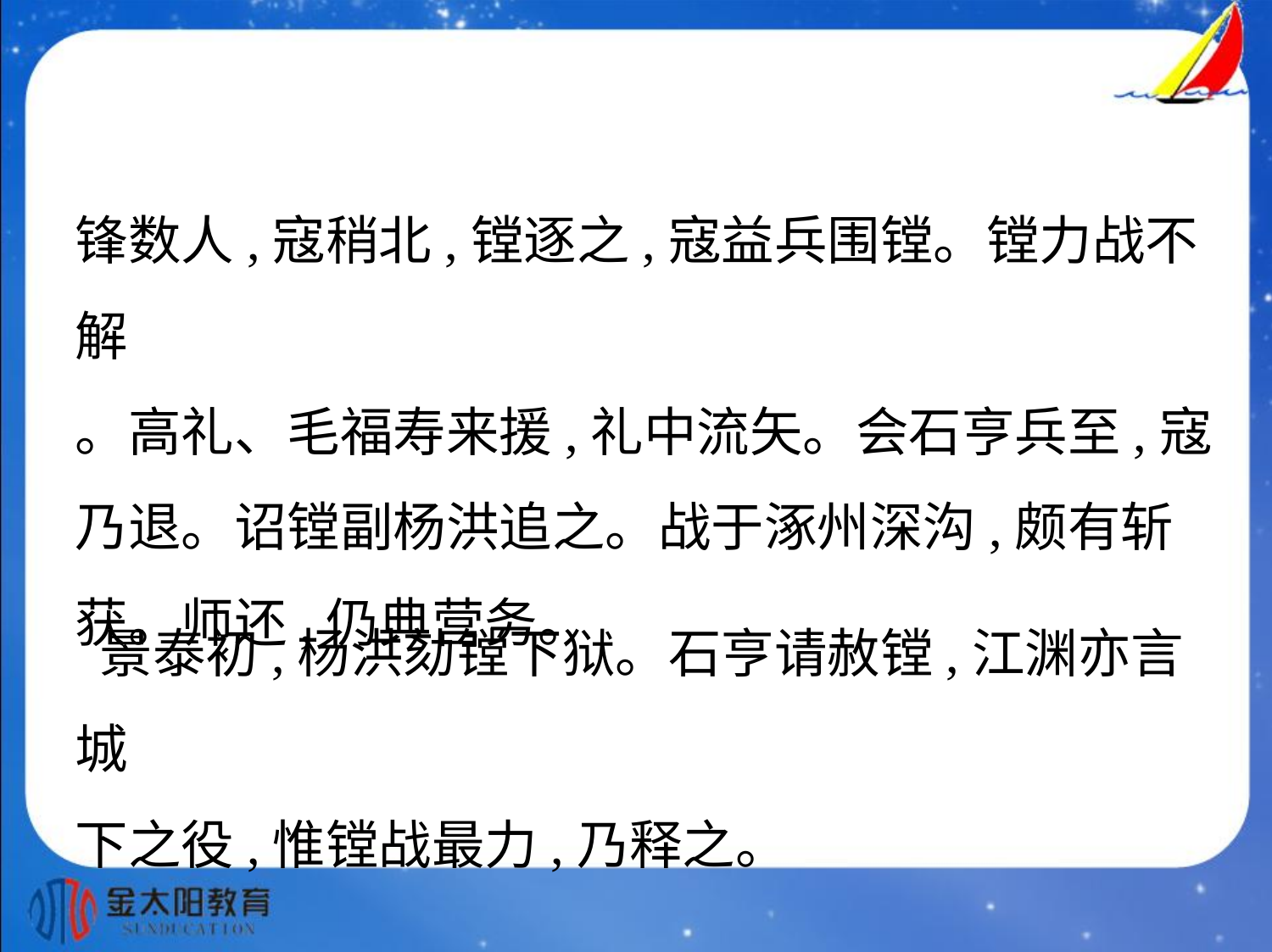

锋数人,寇稍北,镗逐之,寇益兵围镗。镗力战不解
。高礼、毛福寿来援,礼中流矢。会石亨兵至,寇
乃退。诏镗副杨洪追之。战于涿州深沟,颇有斩
获。师还,仍典营务。
 景泰初,杨洪劾镗下狱。石亨请赦镗,江渊亦言城
下之役,惟镗战最力,乃释之。